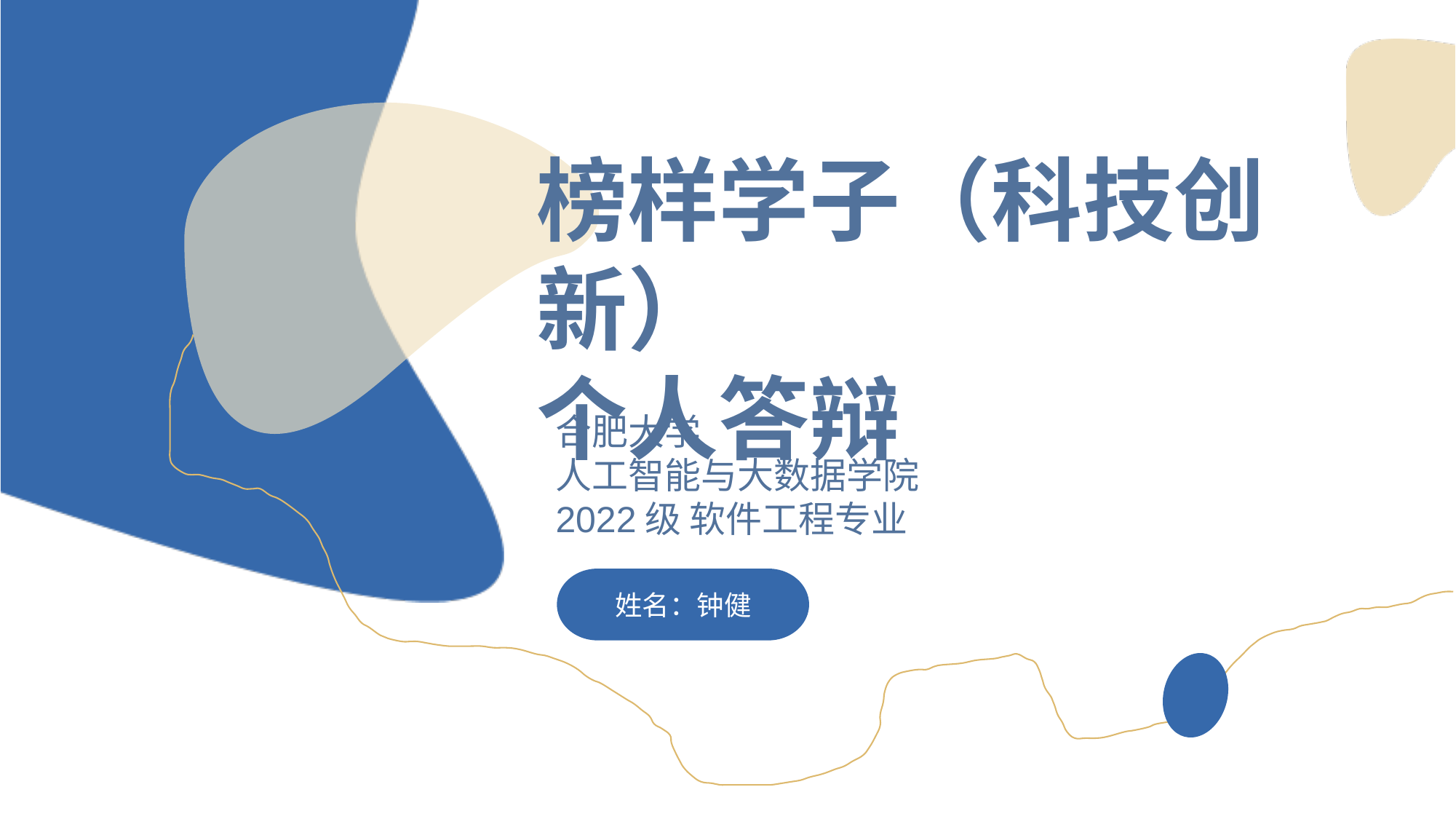

榜样学子（科技创新）
个人答辩
合肥大学
人工智能与大数据学院 2022级 软件工程专业T
姓名：钟健